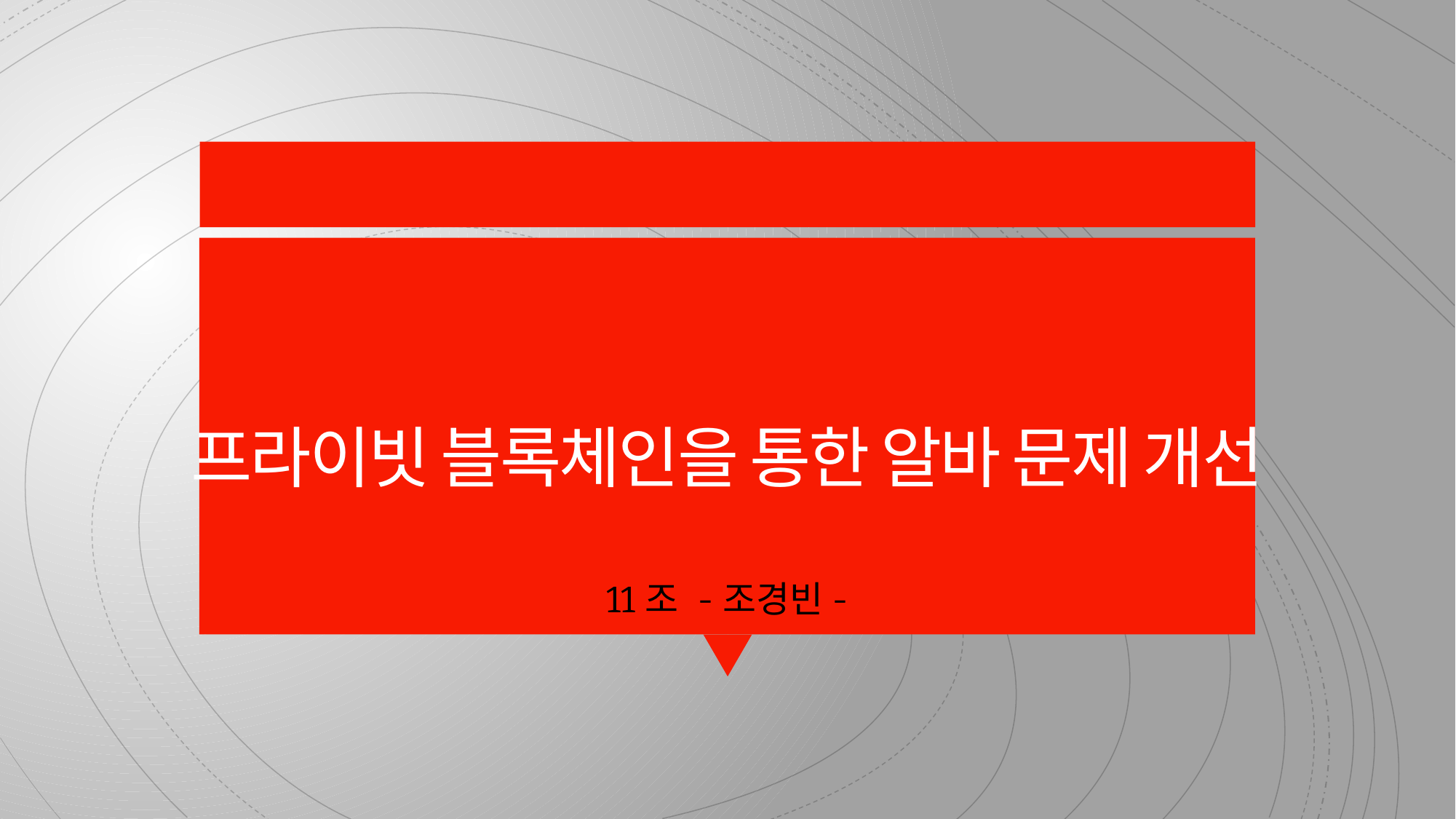

# 프라이빗 블록체인을 통한 알바 문제 개선
11조 -조경빈-